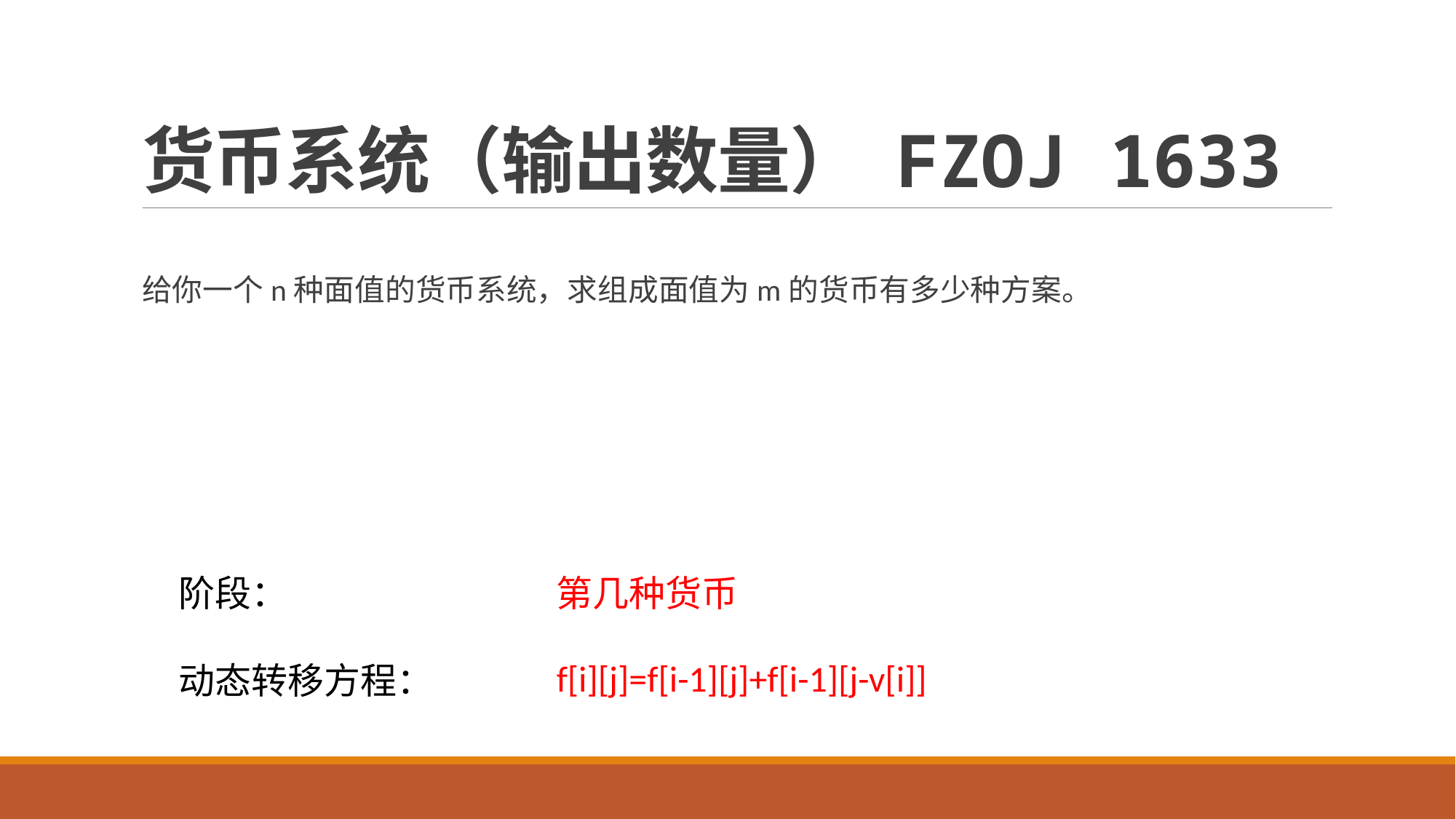

# 货币系统（输出数量） FZOJ 1633
给你一个n种面值的货币系统，求组成面值为m的货币有多少种方案。
阶段：

动态转移方程：
第几种货币
f[i][j]=f[i-1][j]+f[i-1][j-v[i]]